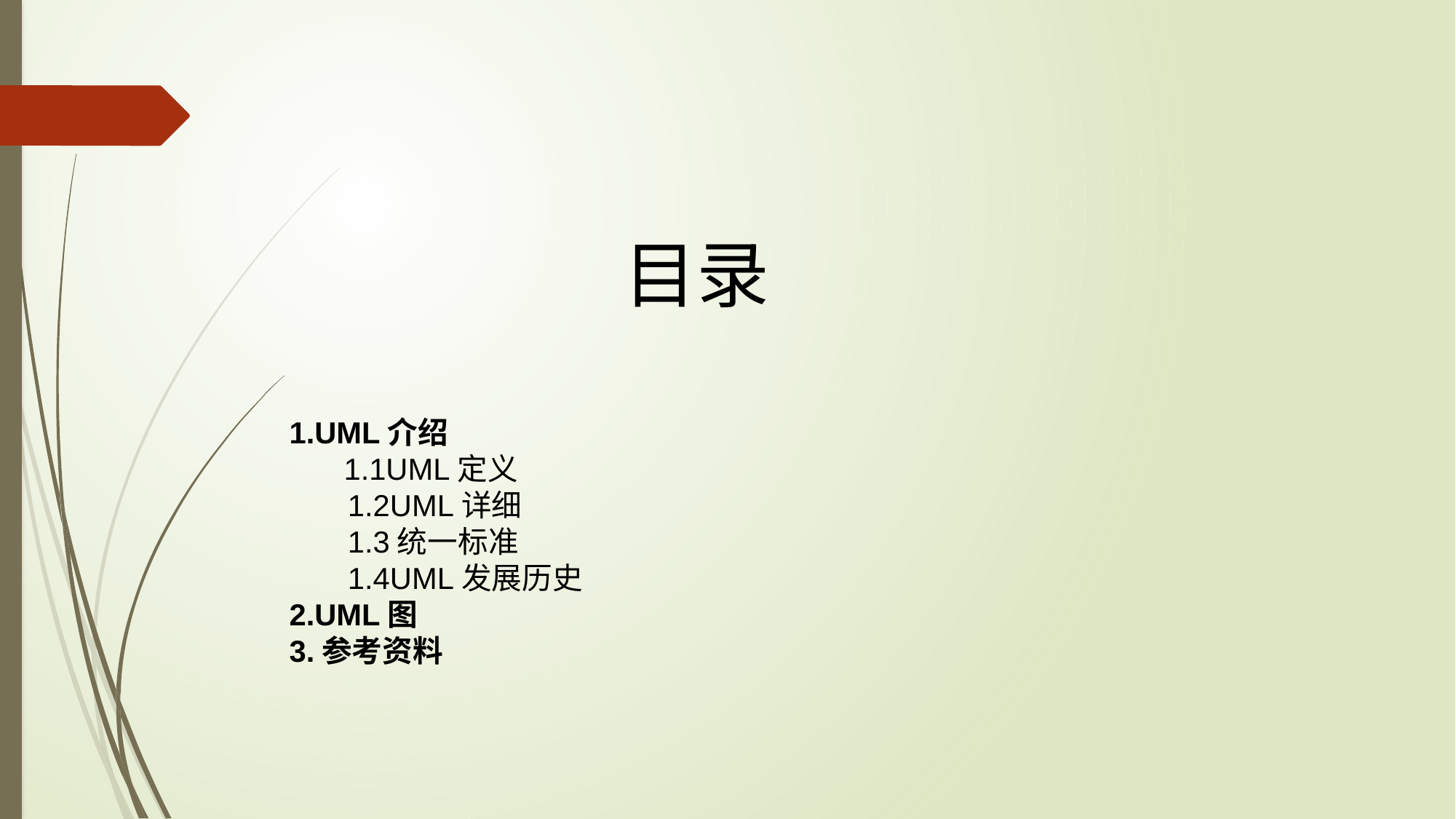

目录
1.UML介绍
1.1UML定义
       1.2UML详细
       1.3统一标准
       1.4UML发展历史
2.UML图
3.参考资料